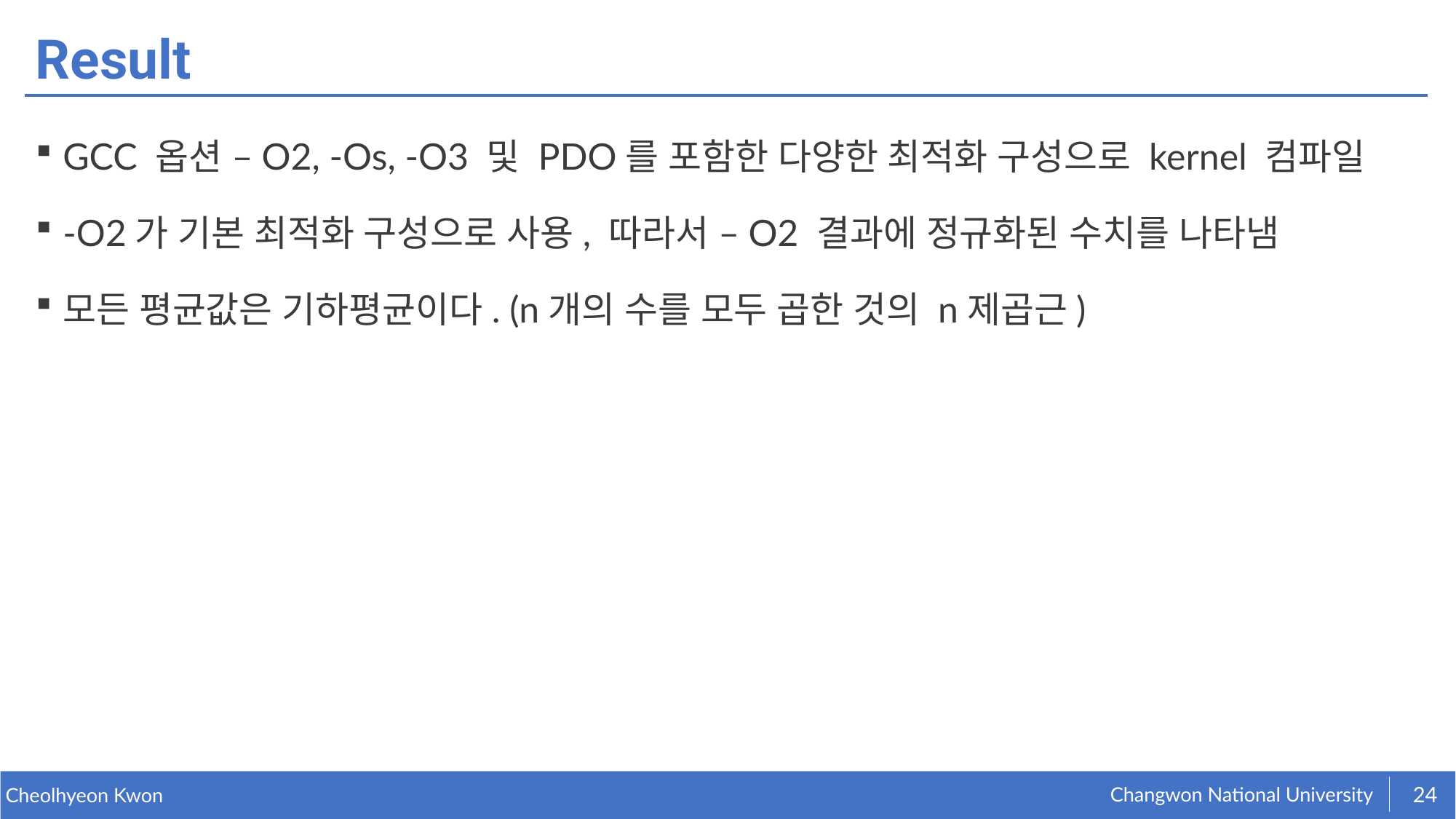

# Result
GCC 옵션 –O2, -Os, -O3 및 PDO를 포함한 다양한 최적화 구성으로 kernel 컴파일
-O2가 기본 최적화 구성으로 사용, 따라서 –O2 결과에 정규화된 수치를 나타냄
모든 평균값은 기하평균이다. (n개의 수를 모두 곱한 것의 n제곱근)
24